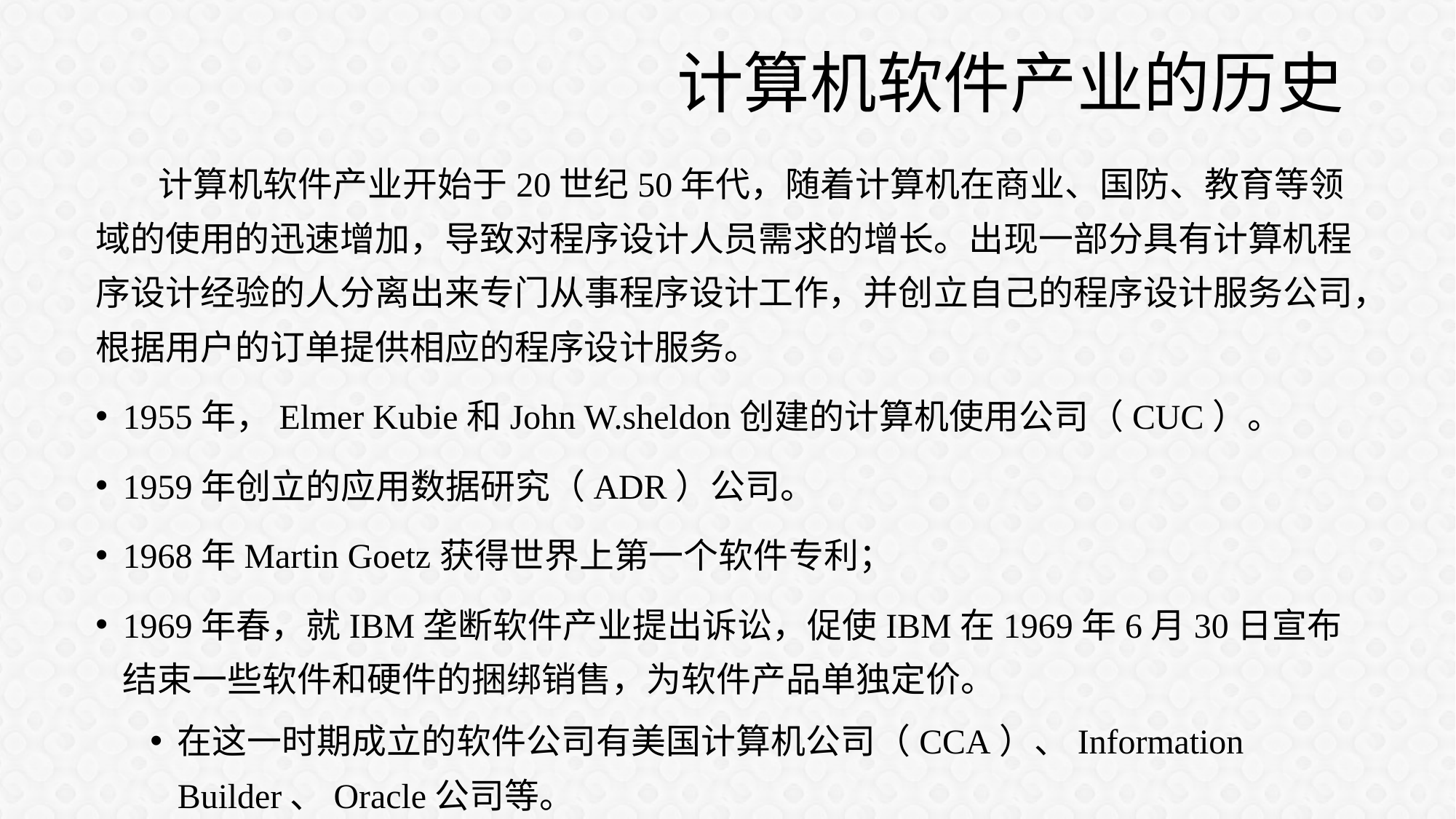

# 计算机软件产业的历史
       计算机软件产业开始于20世纪50年代，随着计算机在商业、国防、教育等领域的使用的迅速增加，导致对程序设计人员需求的增长。出现一部分具有计算机程序设计经验的人分离出来专门从事程序设计工作，并创立自己的程序设计服务公司，根据用户的订单提供相应的程序设计服务。
1955年，Elmer Kubie和John W.sheldon创建的计算机使用公司（CUC）。
1959年创立的应用数据研究（ADR）公司。
1968年Martin Goetz获得世界上第一个软件专利；
1969年春，就IBM垄断软件产业提出诉讼，促使IBM在1969年6月30日宣布结束一些软件和硬件的捆绑销售，为软件产品单独定价。
在这一时期成立的软件公司有美国计算机公司（CCA）、Information Builder、Oracle公司等。